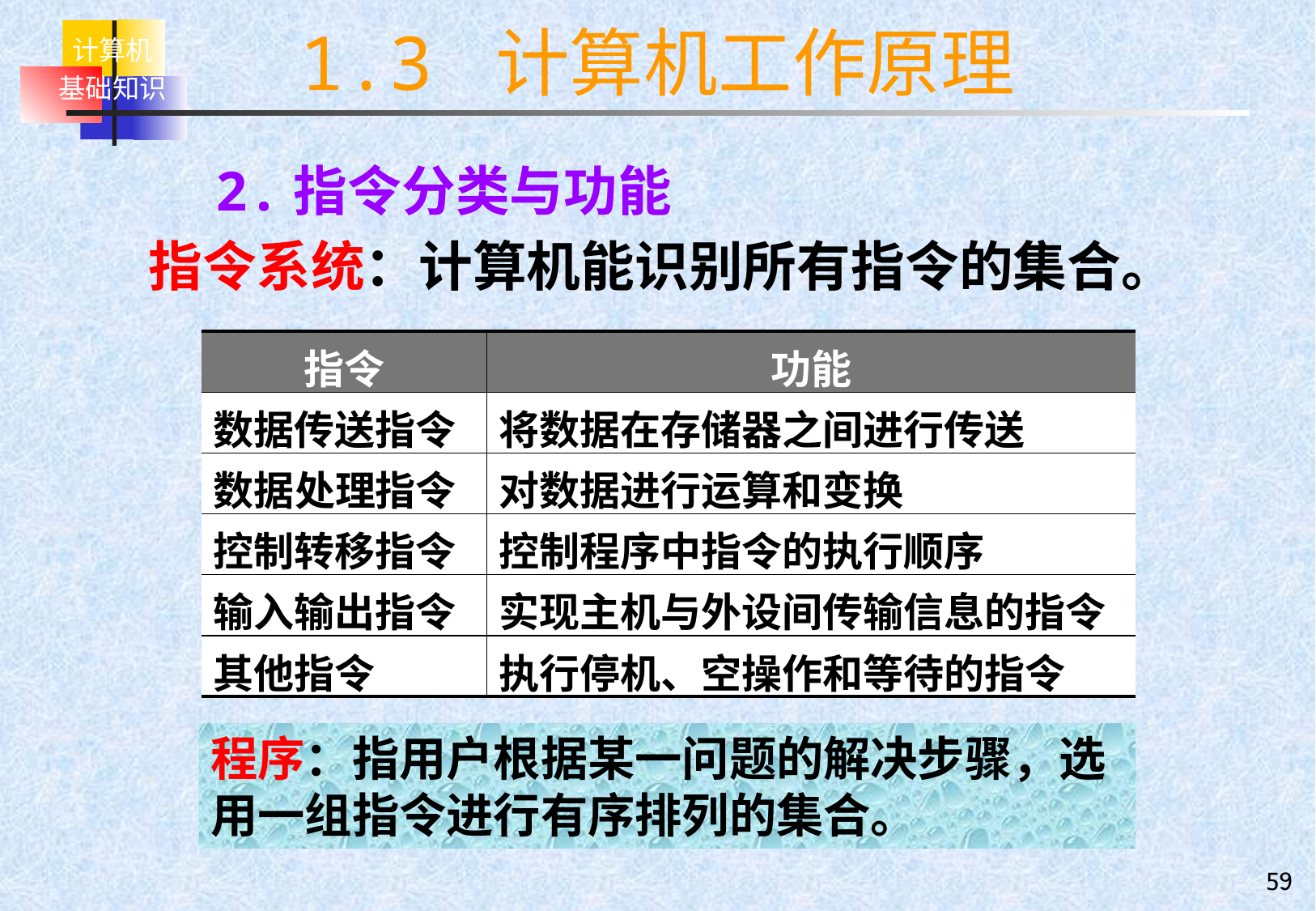

# 1.3 计算机工作原理
    2.指令分类与功能
    指令系统：计算机能识别所有指令的集合。
| 指令 | 功能 |
| --- | --- |
| 数据传送指令 | 将数据在存储器之间进行传送 |
| 数据处理指令 | 对数据进行运算和变换 |
| 控制转移指令 | 控制程序中指令的执行顺序 |
| 输入输出指令 | 实现主机与外设间传输信息的指令 |
| 其他指令 | 执行停机、空操作和等待的指令 |
程序：指用户根据某一问题的解决步骤，选用一组指令进行有序排列的集合。
59